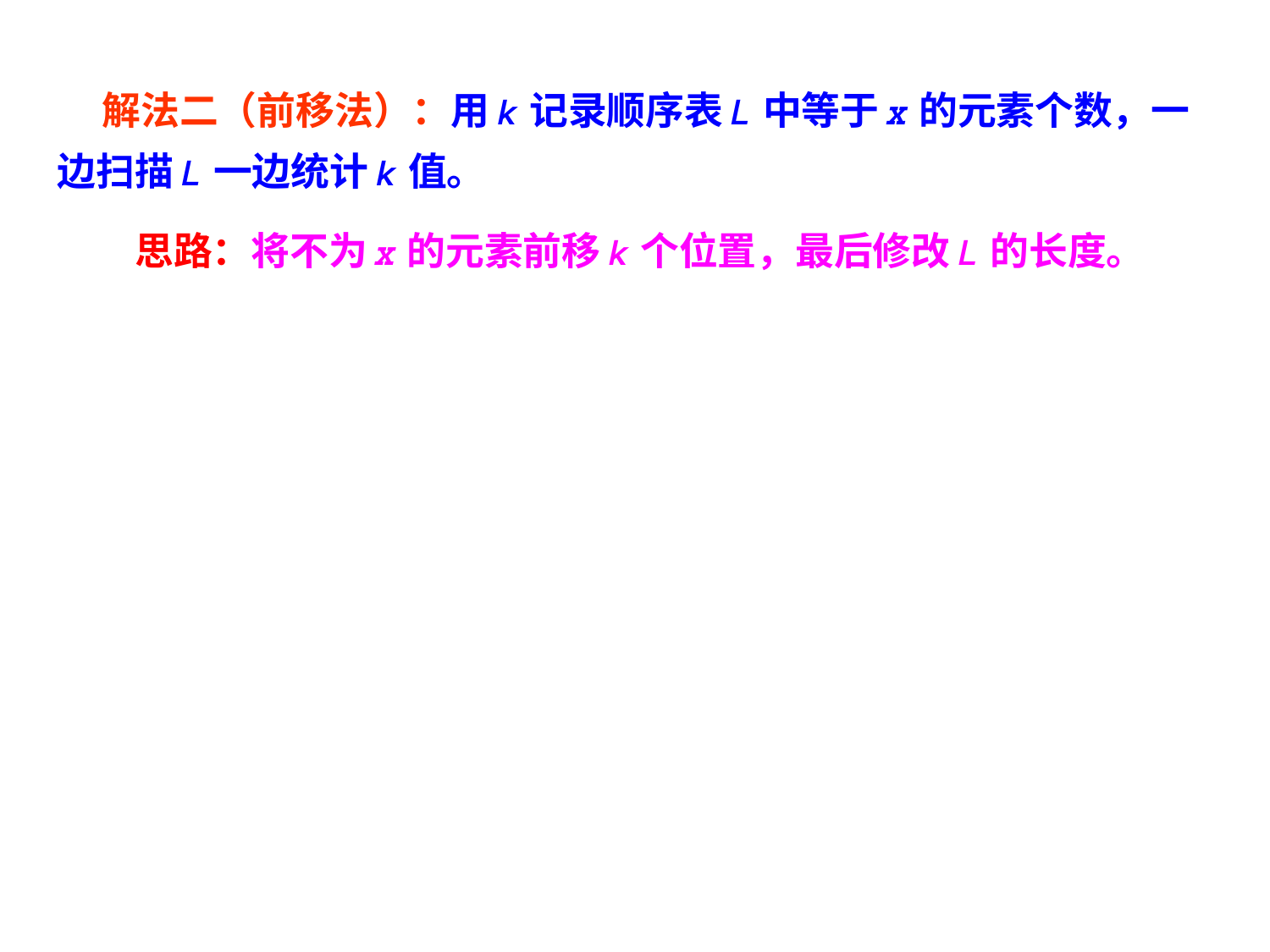

解法二（前移法）：用k记录顺序表L中等于x的元素个数，一边扫描L一边统计k值。
　　思路：将不为x的元素前移k个位置，最后修改L的长度。